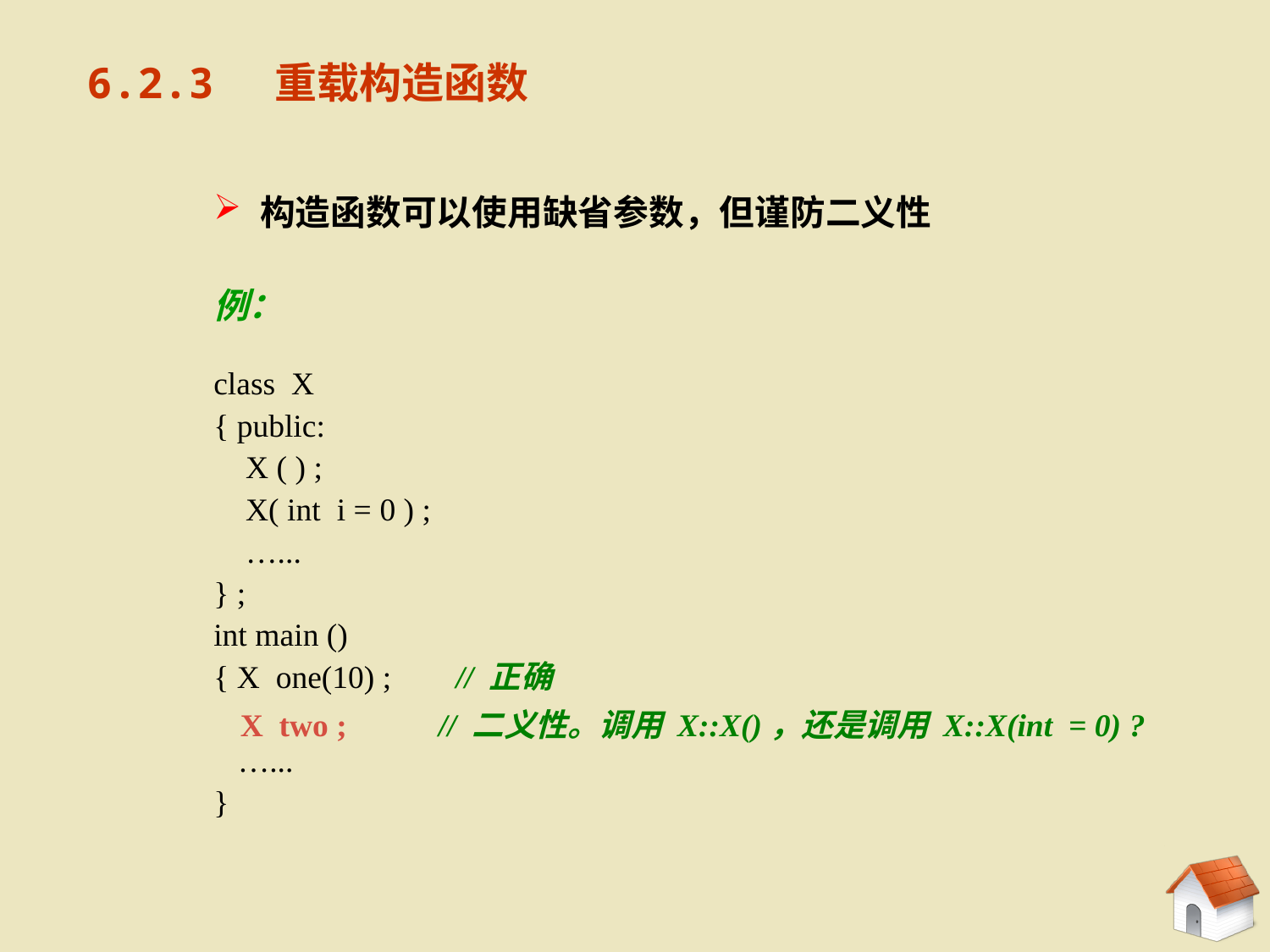

# 6.2.3  重载构造函数
6.2.3  重载构造函数
 构造函数可以使用缺省参数，但谨防二义性

例：
class  X
{ public:
    X ( ) ;
    X( int  i = 0 ) ;
    …...
} ;
int main ()
{ X  one(10) ;        // 正确

   …...
}
X  two ;
// 二义性。调用 X::X()，还是调用 X::X(int  = 0) ?